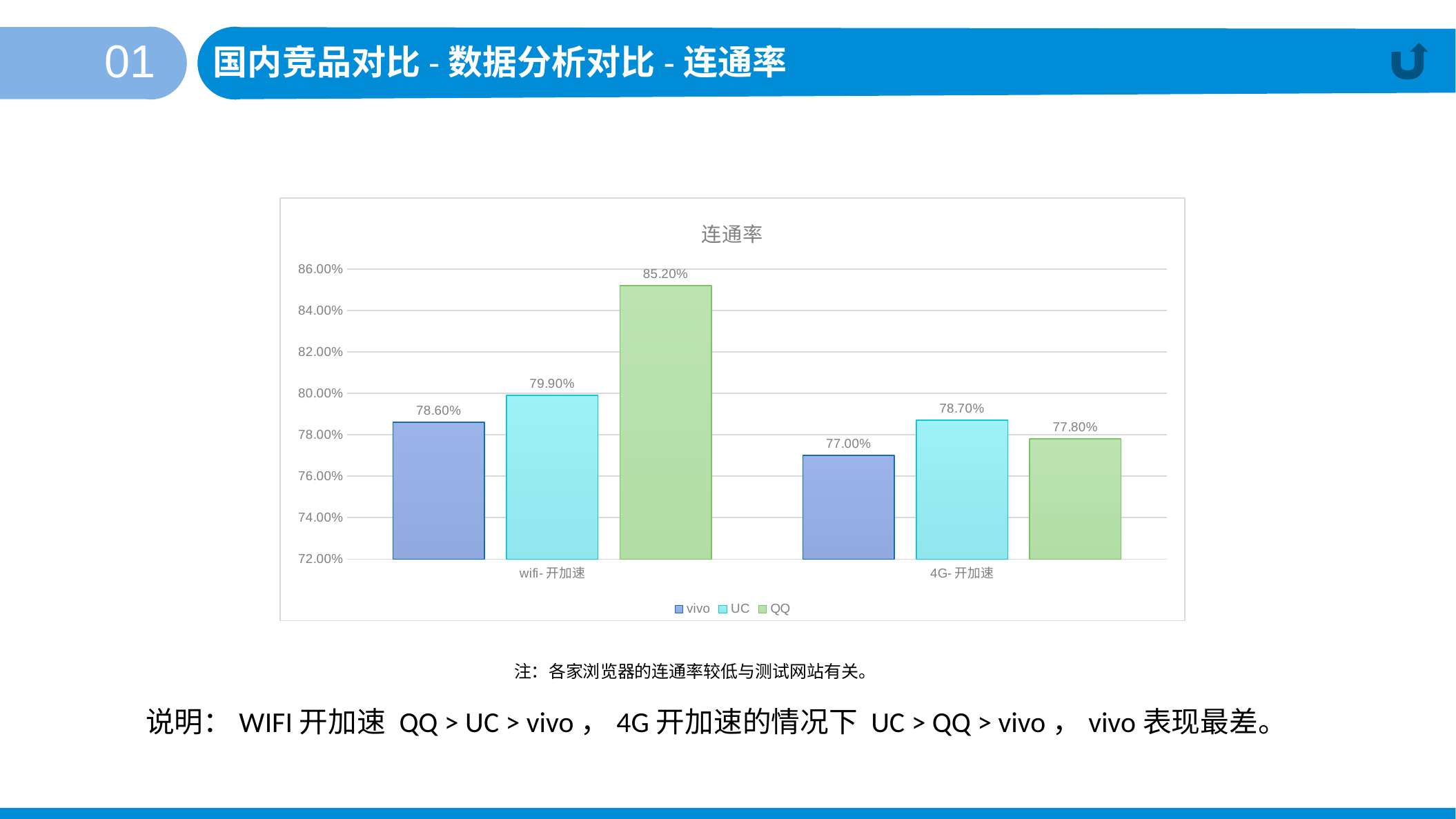

01

国内竞品对比-数据分析对比-连通率

### Chart: 连通率

| Category | vivo | UC | QQ |
|---|---|---|---|
| wifi-开加速 | 0.786 | 0.799 | 0.852 |
| 4G-开加速 | 0.77 | 0.787 | 0.778 |
注：各家浏览器的连通率较低与测试网站有关。
说明：WIFI开加速 QQ > UC > vivo，4G开加速的情况下 UC > QQ > vivo，vivo表现最差。